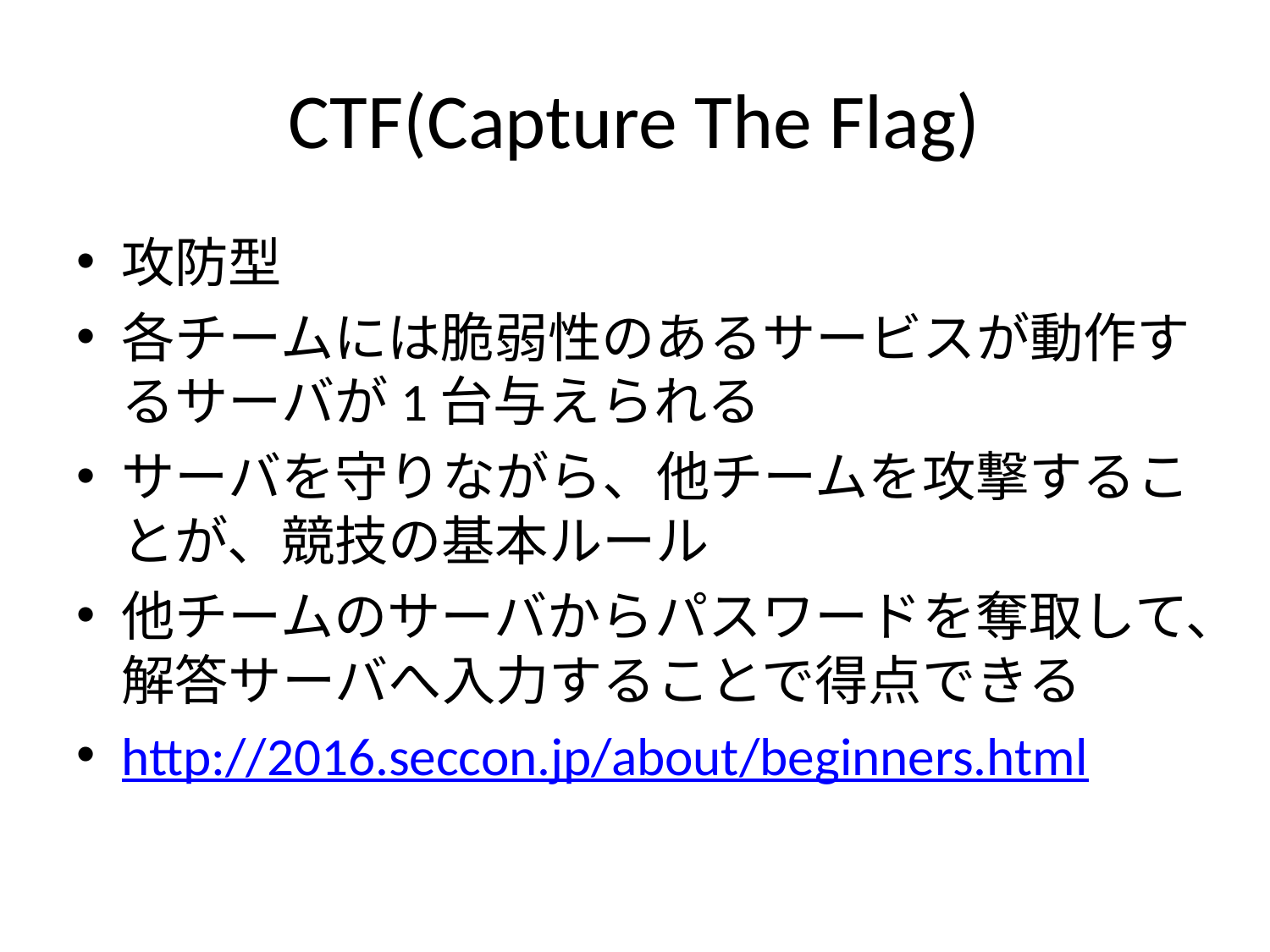

# CTF(Capture The Flag)
攻防型
各チームには脆弱性のあるサービスが動作するサーバが1台与えられる
サーバを守りながら、他チームを攻撃することが、競技の基本ルール
他チームのサーバからパスワードを奪取して、解答サーバへ入力することで得点できる
http://2016.seccon.jp/about/beginners.html